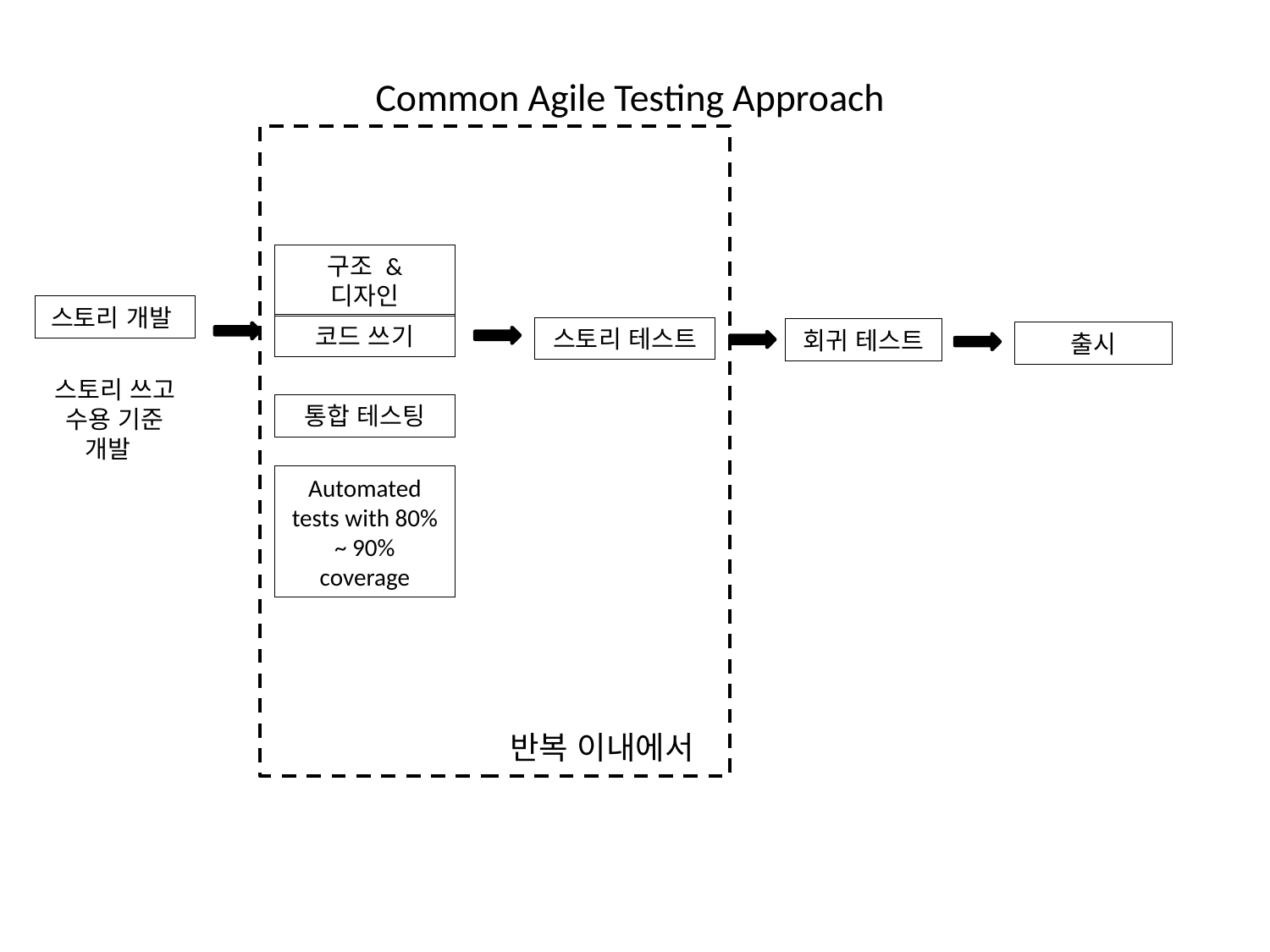

Common Agile Testing Approach

구조 & 디자인
스토리 개발
코드 쓰기
스토리 테스트
회귀 테스트
출시

스토리 쓰고 수용 기준 개발
통합 테스팅
Automated tests with 80% ~ 90% coverage
반복 이내에서